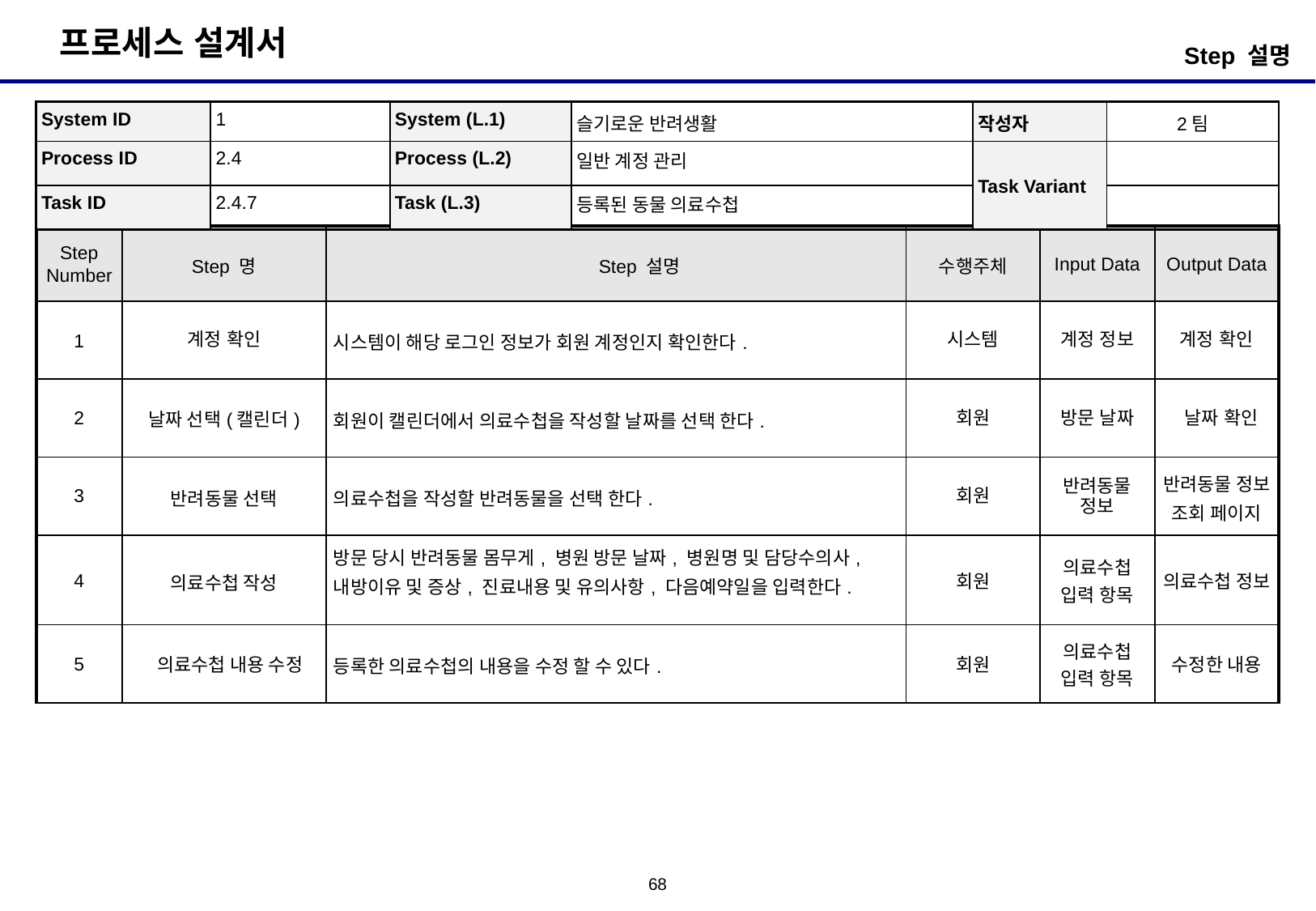

Step 설명
| System ID | 1 | System (L.1) | 슬기로운 반려생활 | 작성자 | 2팀 |
| --- | --- | --- | --- | --- | --- |
| Process ID | 2.4 | Process (L.2) | 일반 계정 관리 | Task Variant |  |
| Task ID | 2.4.7 | Task (L.3) | 등록된 동물 의료수첩 |  |  |
| Step Number | Step 명 | Step 설명 | 수행주체 | Input Data | Output Data |
| --- | --- | --- | --- | --- | --- |
| 1 | 계정 확인 | 시스템이 해당 로그인 정보가 회원 계정인지 확인한다. | 시스템 | 계정 정보 | 계정 확인 |
| 2 | 날짜 선택(캘린더) | 회원이 캘린더에서 의료수첩을 작성할 날짜를 선택 한다. | 회원 | 방문 날짜 | 날짜 확인 |
| 3 | 반려동물 선택 | 의료수첩을 작성할 반려동물을 선택 한다. | 회원 | 반려동물 정보 | 반려동물 정보 조회 페이지 |
| 4 | 의료수첩 작성 | 방문 당시 반려동물 몸무게, 병원 방문 날짜, 병원명 및 담당수의사, 내방이유 및 증상, 진료내용 및 유의사항, 다음예약일을 입력한다. | 회원 | 의료수첩 입력 항목 | 의료수첩 정보 |
| 5 | 의료수첩 내용 수정 | 등록한 의료수첩의 내용을 수정 할 수 있다. | 회원 | 의료수첩 입력 항목 | 수정한 내용 |